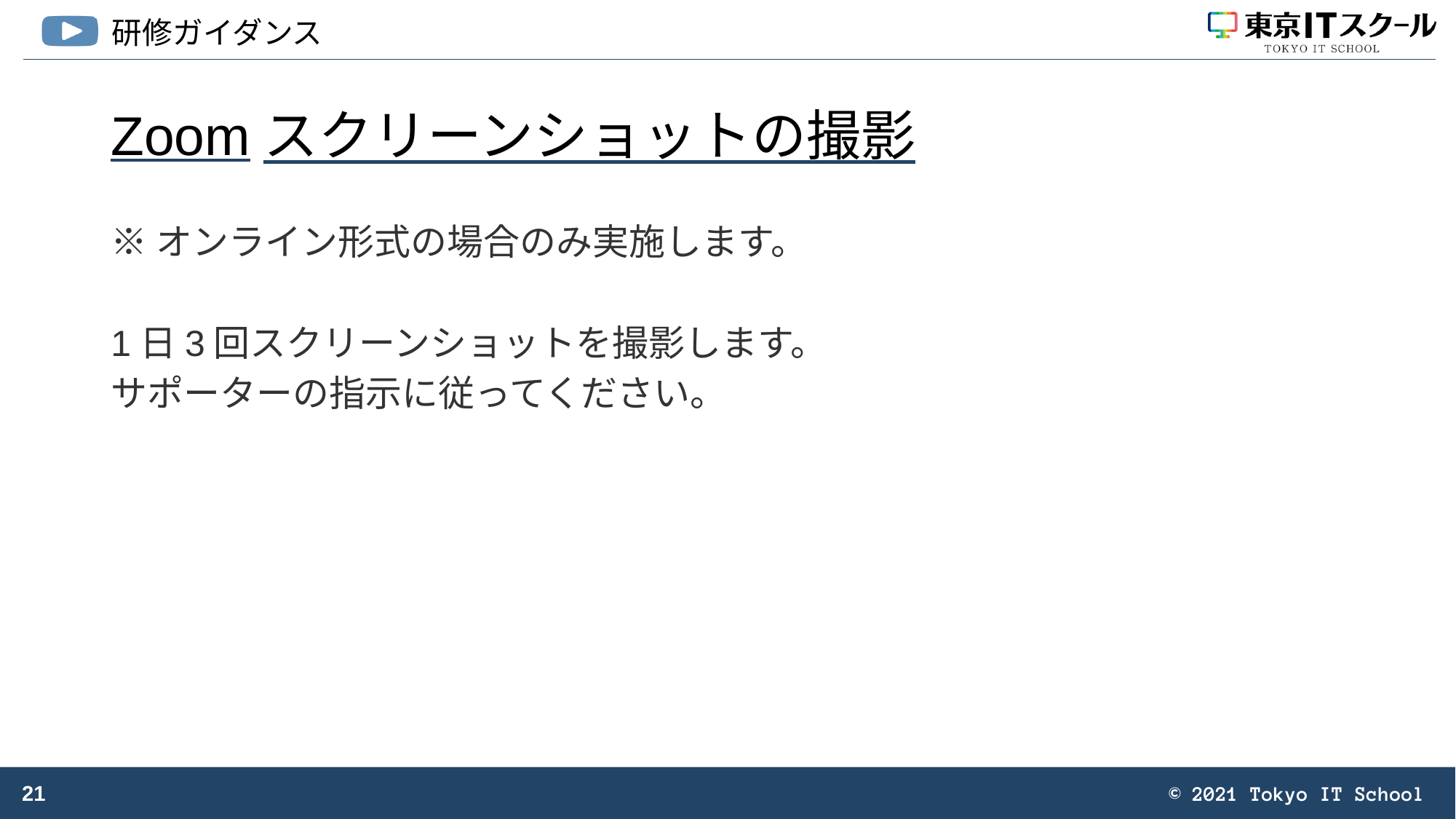

研修ガイダンス
# Zoomスクリーンショットの撮影
※オンライン形式の場合のみ実施します。

1日3回スクリーンショットを撮影します。
サポーターの指示に従ってください。
21